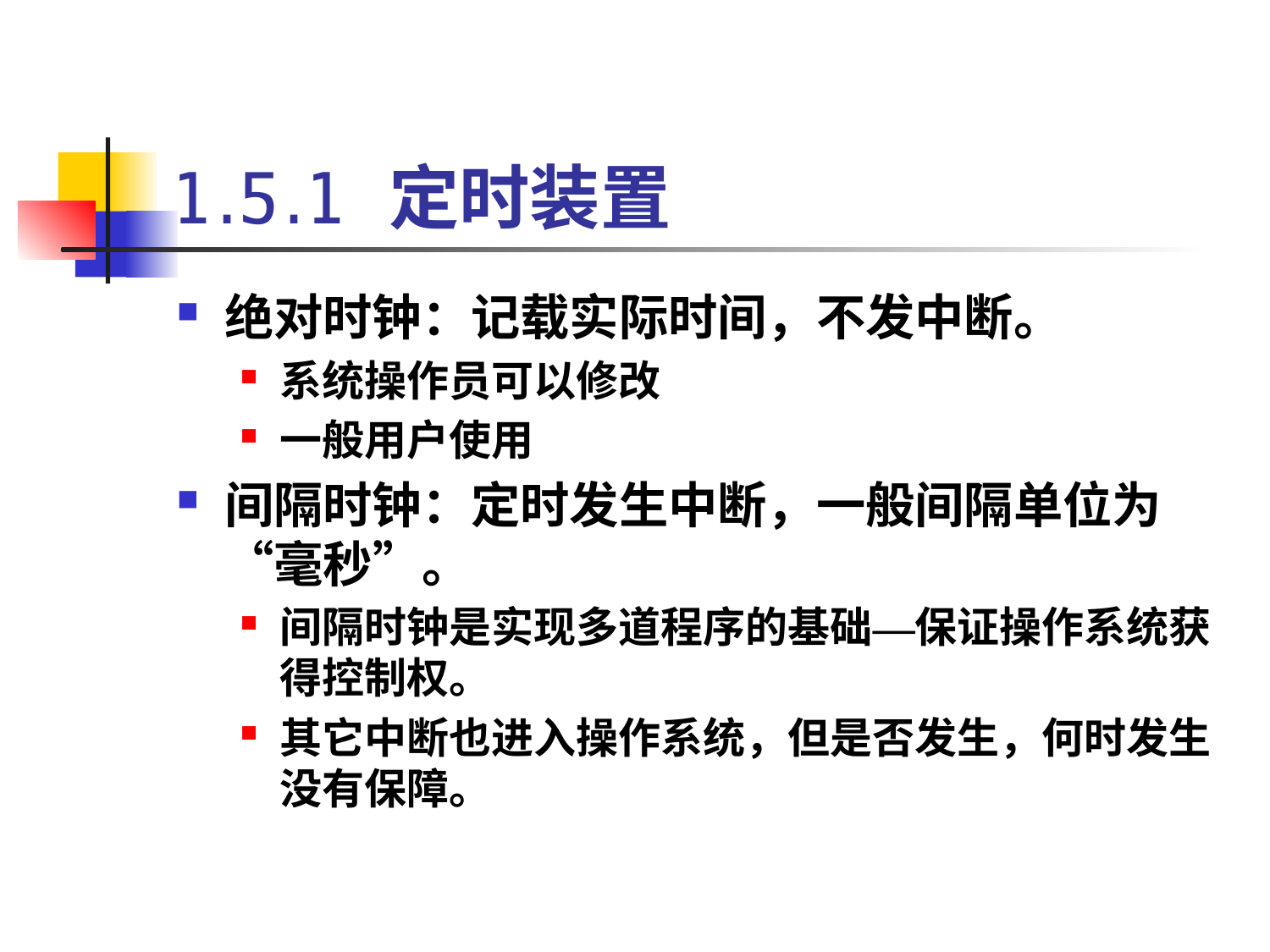

# 1.5.1 定时装置
绝对时钟：记载实际时间，不发中断。
系统操作员可以修改
一般用户使用
间隔时钟：定时发生中断，一般间隔单位为“毫秒”。
间隔时钟是实现多道程序的基础—保证操作系统获得控制权。
其它中断也进入操作系统，但是否发生，何时发生没有保障。